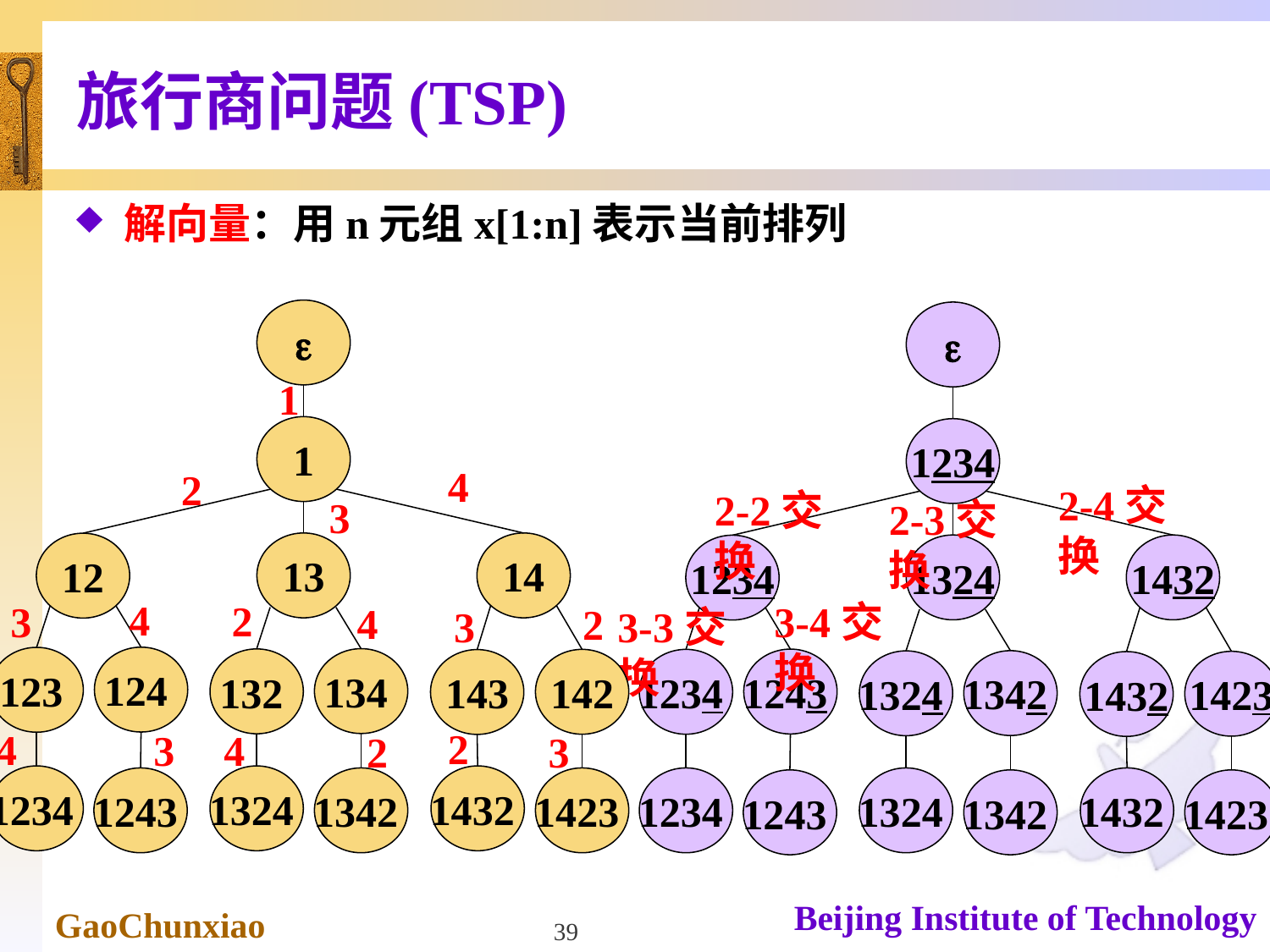

# 旅行商问题(TSP)
解向量：用n元组x[1:n]表示当前排列
ε
1
13
14
12
124
123
134
132
142
143
1234
1324
1432
1243
1342
1423
1
4
2
3
4
2
3
4
2
3
2
4
4
3
3
2
ε
1234
1324
1432
1234
1243
1234
1342
1324
1423
1432
1234
1324
1432
1243
1342
1423
2-4交换
2-2交换
2-3交换
3-4交换
3-3交换
39